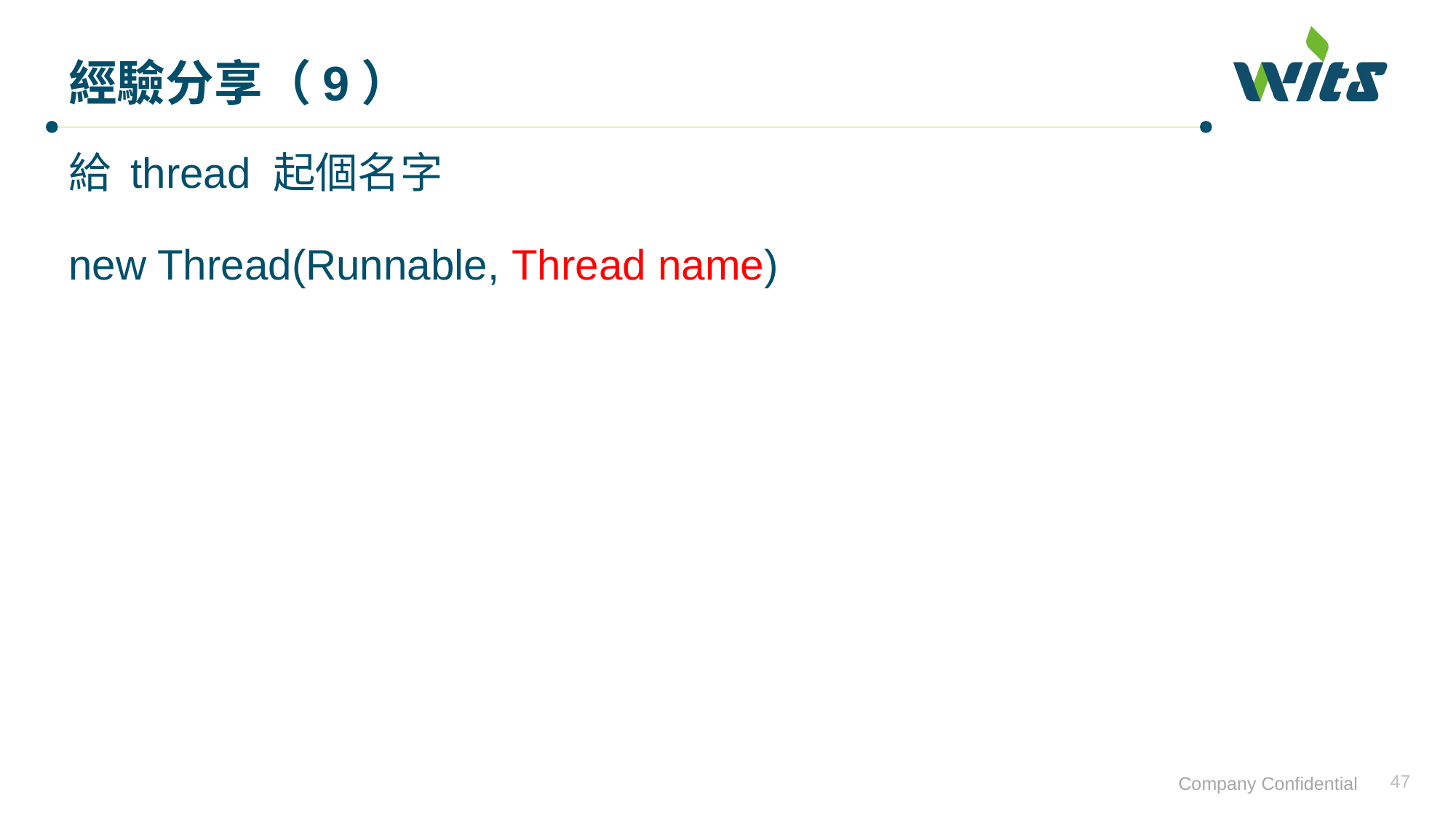

# 經驗分享（9）
給 thread 起個名字

new Thread(Runnable, Thread name)
47